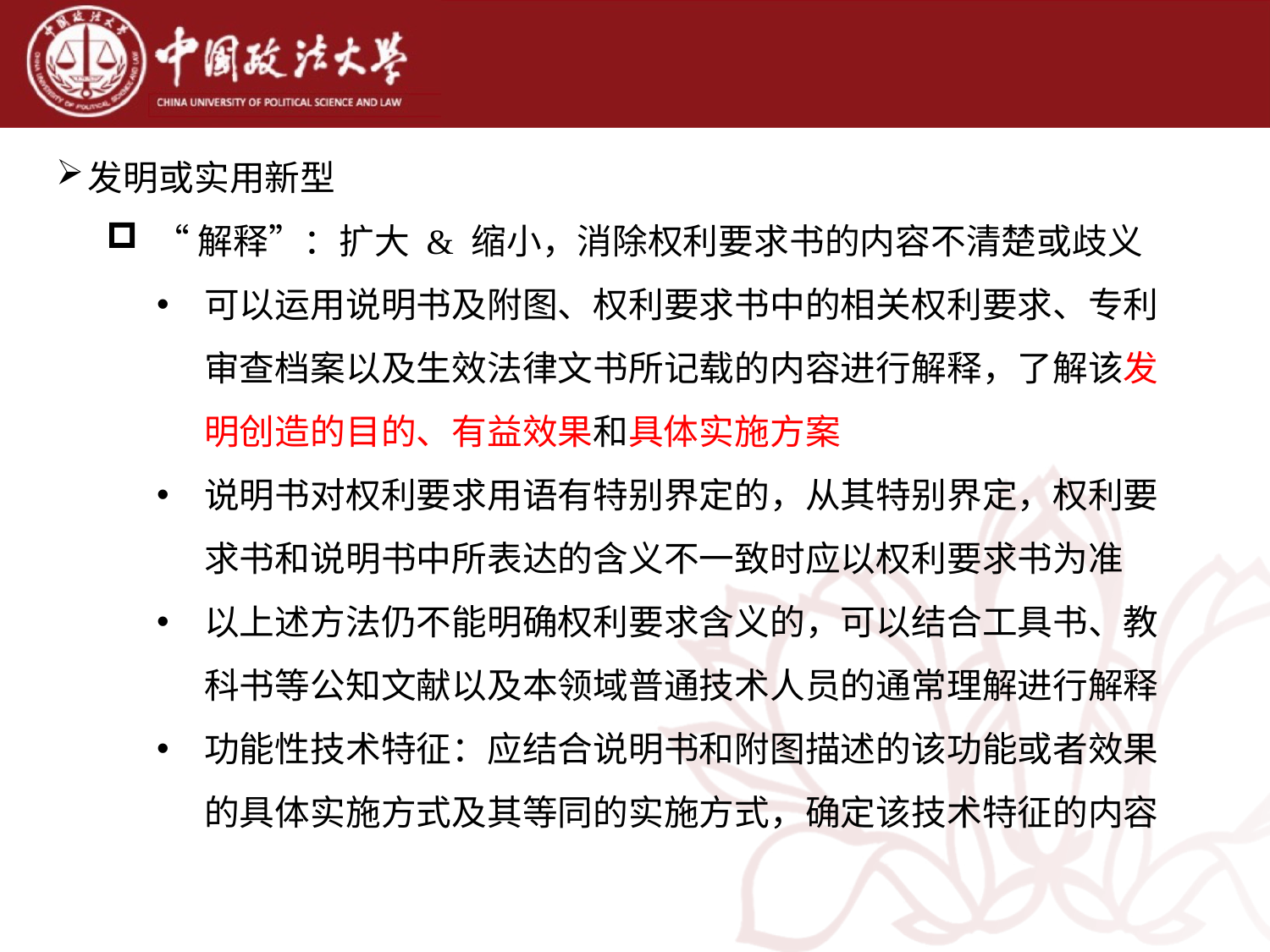

发明或实用新型
“解释”：扩大 & 缩小，消除权利要求书的内容不清楚或歧义
可以运用说明书及附图、权利要求书中的相关权利要求、专利审查档案以及生效法律文书所记载的内容进行解释，了解该发明创造的目的、有益效果和具体实施方案
说明书对权利要求用语有特别界定的，从其特别界定，权利要求书和说明书中所表达的含义不一致时应以权利要求书为准
以上述方法仍不能明确权利要求含义的，可以结合工具书、教科书等公知文献以及本领域普通技术人员的通常理解进行解释
功能性技术特征：应结合说明书和附图描述的该功能或者效果的具体实施方式及其等同的实施方式，确定该技术特征的内容